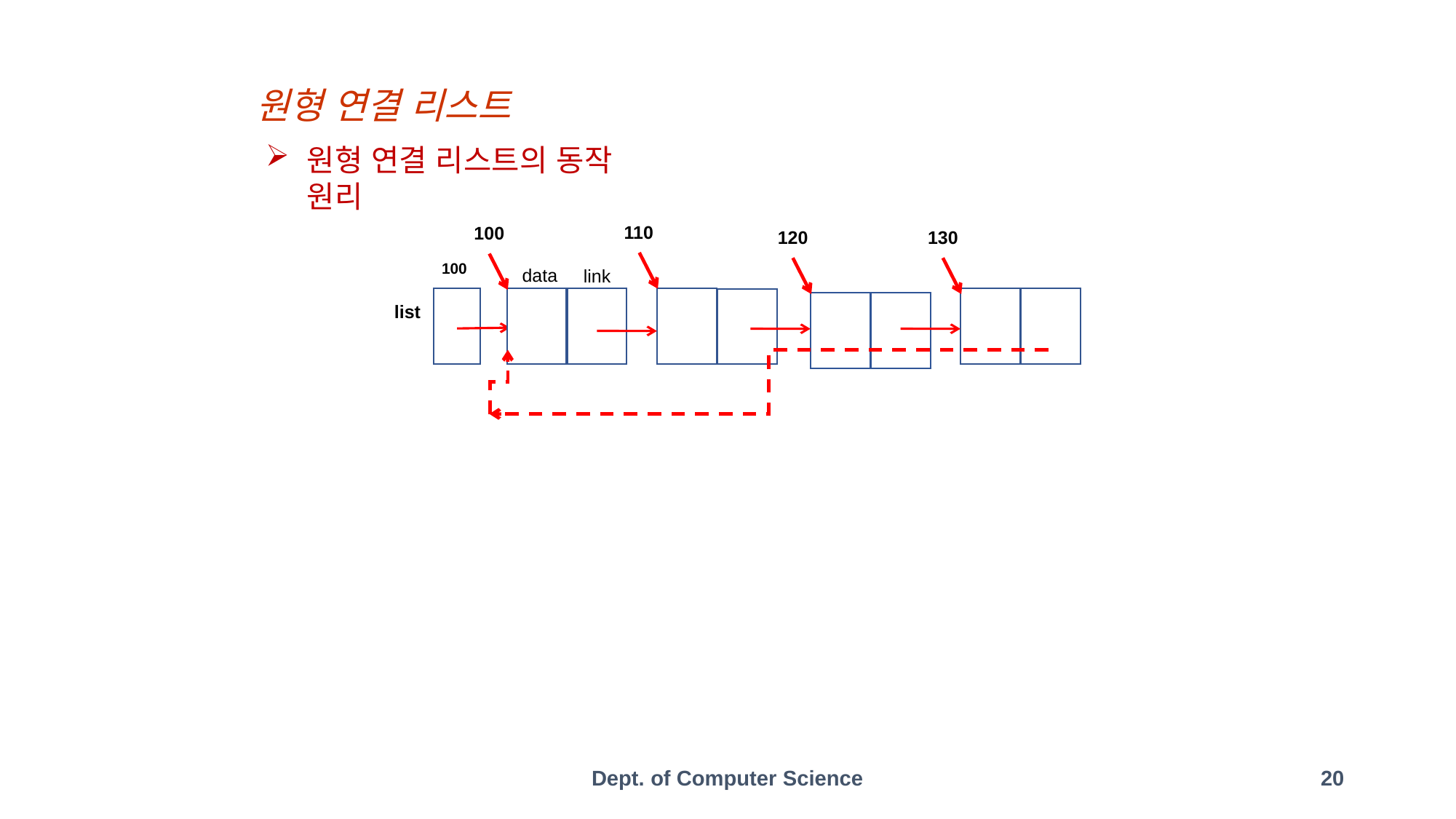

원형 연결 리스트
원형 연결 리스트의 동작 원리
110

100

130

120

100

list
data
link
Dept. of Computer Science
20